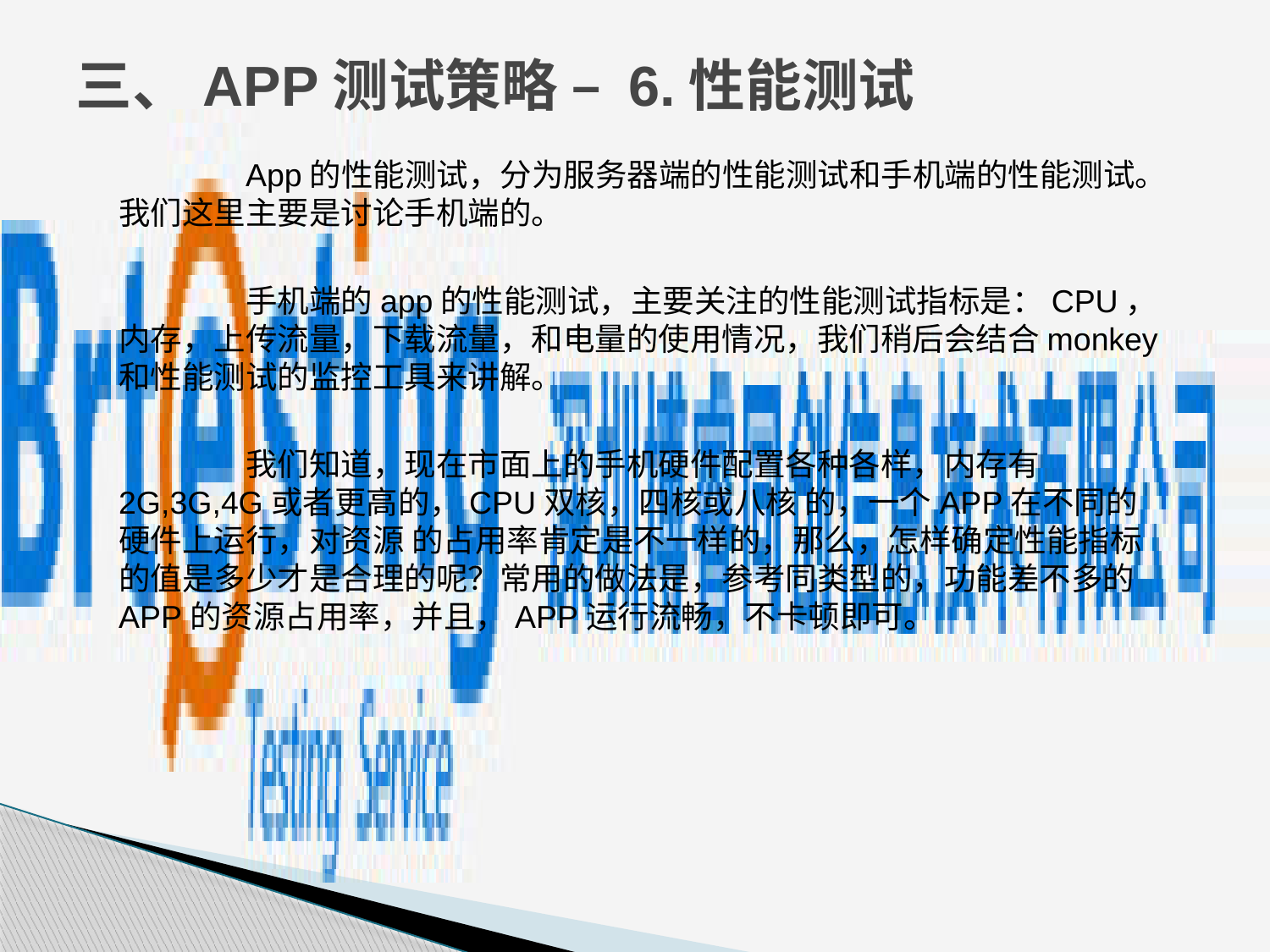

# 三、APP测试策略 – 6.性能测试
		App的性能测试，分为服务器端的性能测试和手机端的性能测试。我们这里主要是讨论手机端的。

		手机端的app的性能测试，主要关注的性能测试指标是：CPU，内存，上传流量，下载流量，和电量的使用情况，我们稍后会结合monkey和性能测试的监控工具来讲解。

		我们知道，现在市面上的手机硬件配置各种各样，内存有2G,3G,4G或者更高的，CPU双核，四核或八核 的，一个APP在不同的硬件上运行，对资源 的占用率肯定是不一样的，那么，怎样确定性能指标的值是多少才是合理的呢？常用的做法是，参考同类型的，功能差不多的APP的资源占用率，并且，APP运行流畅，不卡顿即可。